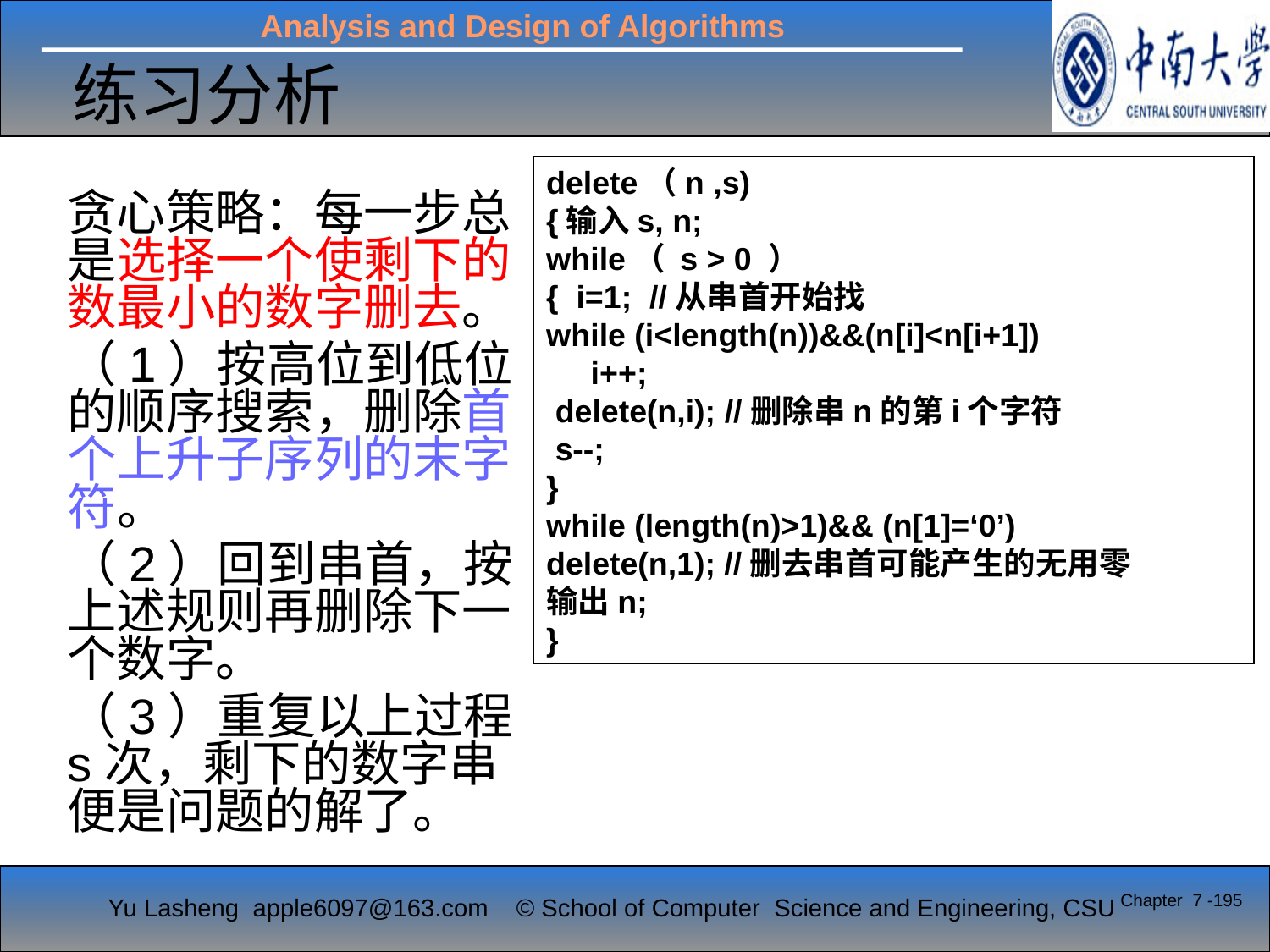

# 练习分析
delete（n ,s)
{输入s, n;
while（ s > 0 ）
{  i=1;  //从串首开始找
while (i<length(n))&&(n[i]<n[i+1])
     i++;
 delete(n,i); //删除串n的第i个字符
 s--;
}
while (length(n)>1)&& (n[1]=‘0’)
delete(n,1); //删去串首可能产生的无用零
输出n;
}
贪心策略：每一步总是选择一个使剩下的数最小的数字删去。
（1）按高位到低位的顺序搜索，删除首个上升子序列的末字符。
（2）回到串首，按上述规则再删除下一个数字。
（3）重复以上过程s次，剩下的数字串便是问题的解了。
Chapter  7 -195